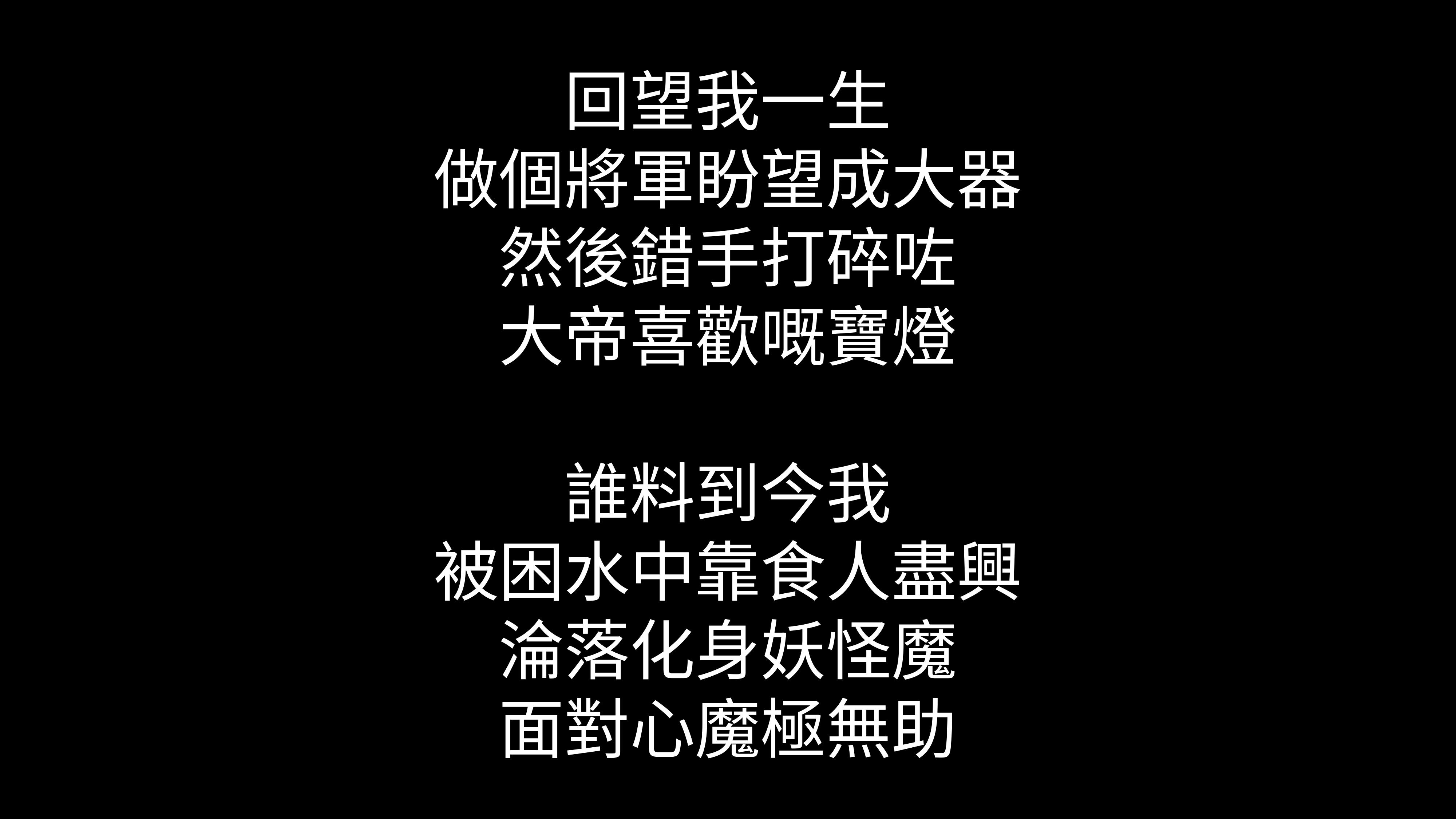

# 回望我一生
做個將軍盼望成大器
然後錯手打碎咗
大帝喜歡嘅寶燈

誰料到今我
被困水中靠食人盡興
淪落化身妖怪魔
面對心魔極無助